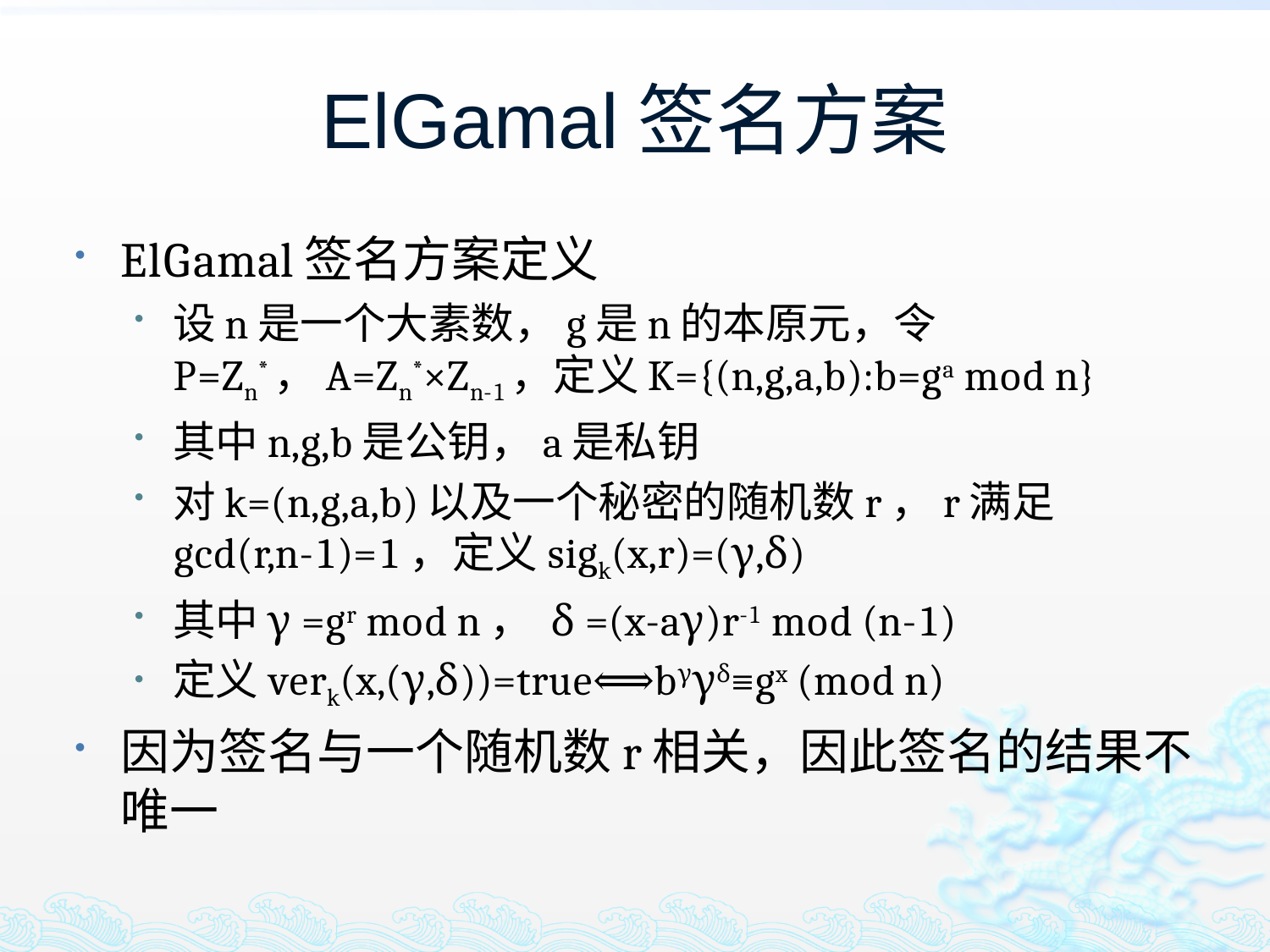

# ElGamal签名方案
ElGamal签名方案定义
设n是一个大素数，g是n的本原元，令P=Zn*，A=Zn*×Zn-1，定义K={(n,g,a,b):b=ga mod n}
其中n,g,b是公钥，a是私钥
对k=(n,g,a,b)以及一个秘密的随机数r，r满足gcd(r,n-1)=1，定义sigk(x,r)=(γ,δ)
其中γ =gr mod n， δ =(x-aγ)r-1 mod (n-1)
定义verk(x,(γ,δ))=true⟺bγγδ≡gx (mod n)
因为签名与一个随机数r相关，因此签名的结果不唯一